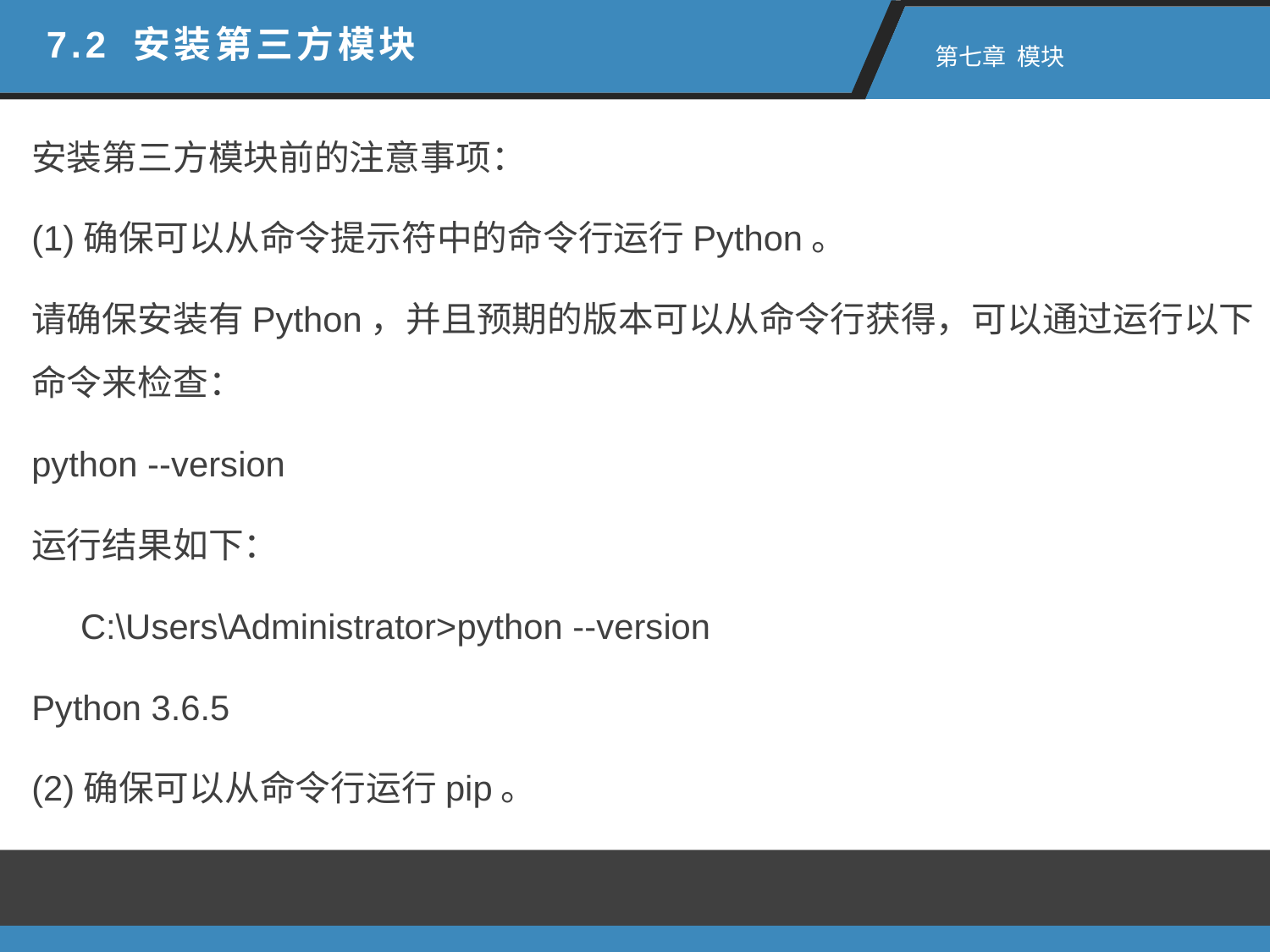

7.2 安装第三方模块
  第七章  模块
安装第三方模块前的注意事项：
(1)确保可以从命令提示符中的命令行运行Python。
请确保安装有Python，并且预期的版本可以从命令行获得，可以通过运行以下命令来检查：
python --version
运行结果如下：
     C:\Users\Administrator>python --version
Python 3.6.5
(2)确保可以从命令行运行pip。